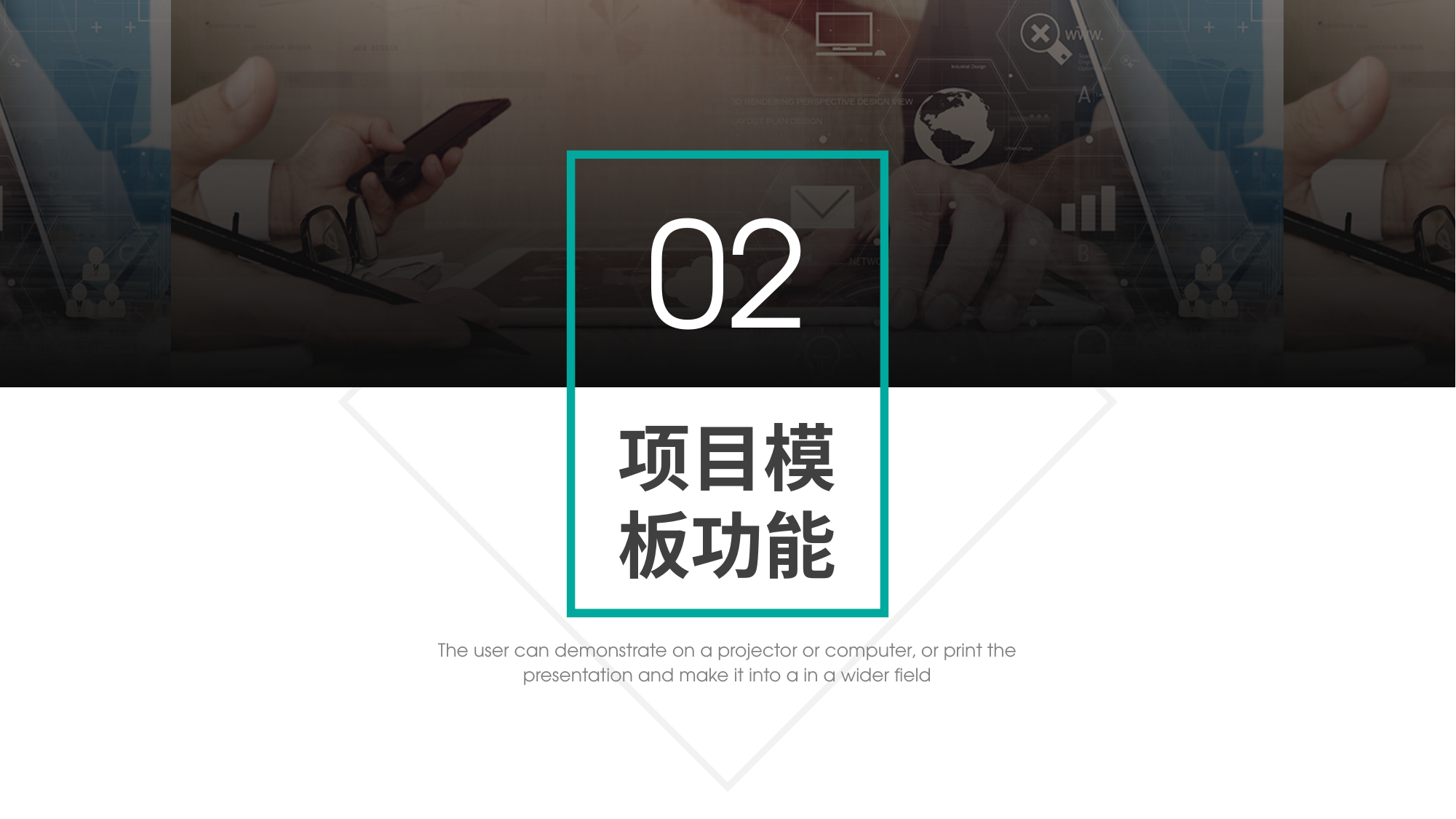

02
项目模板功能
The user can demonstrate on a projector or computer, or print the presentation and make it into a in a wider field